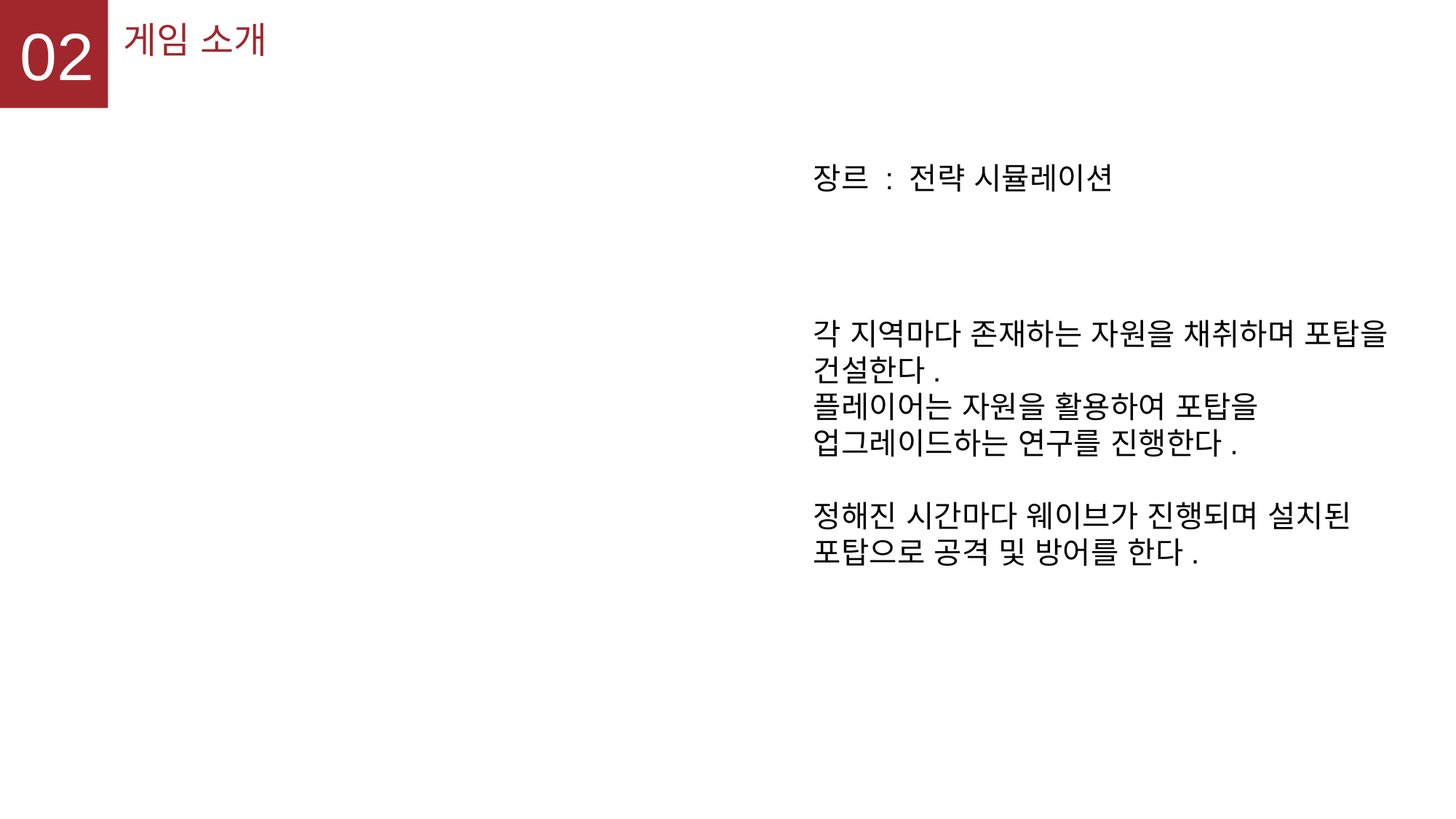

02
게임 소개
장르 : 전략 시뮬레이션
각 지역마다 존재하는 자원을 채취하며 포탑을 건설한다.
플레이어는 자원을 활용하여 포탑을 업그레이드하는 연구를 진행한다.

정해진 시간마다 웨이브가 진행되며 설치된 포탑으로 공격 및 방어를 한다.